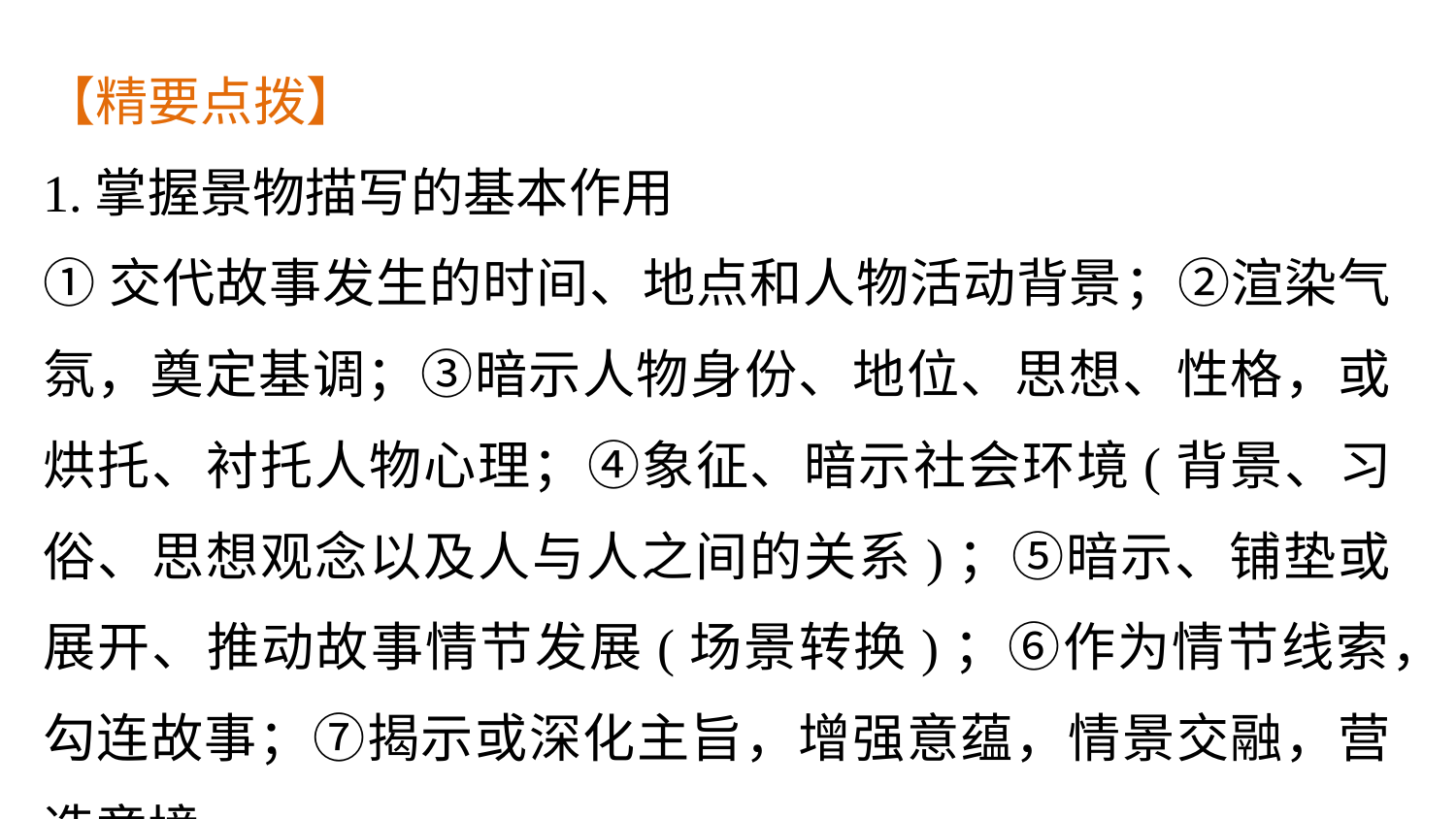

【精要点拨】
1.掌握景物描写的基本作用
①交代故事发生的时间、地点和人物活动背景；②渲染气氛，奠定基调；③暗示人物身份、地位、思想、性格，或烘托、衬托人物心理；④象征、暗示社会环境(背景、习俗、思想观念以及人与人之间的关系)；⑤暗示、铺垫或展开、推动故事情节发展(场景转换)；⑥作为情节线索，勾连故事；⑦揭示或深化主旨，增强意蕴，情景交融，营造意境。